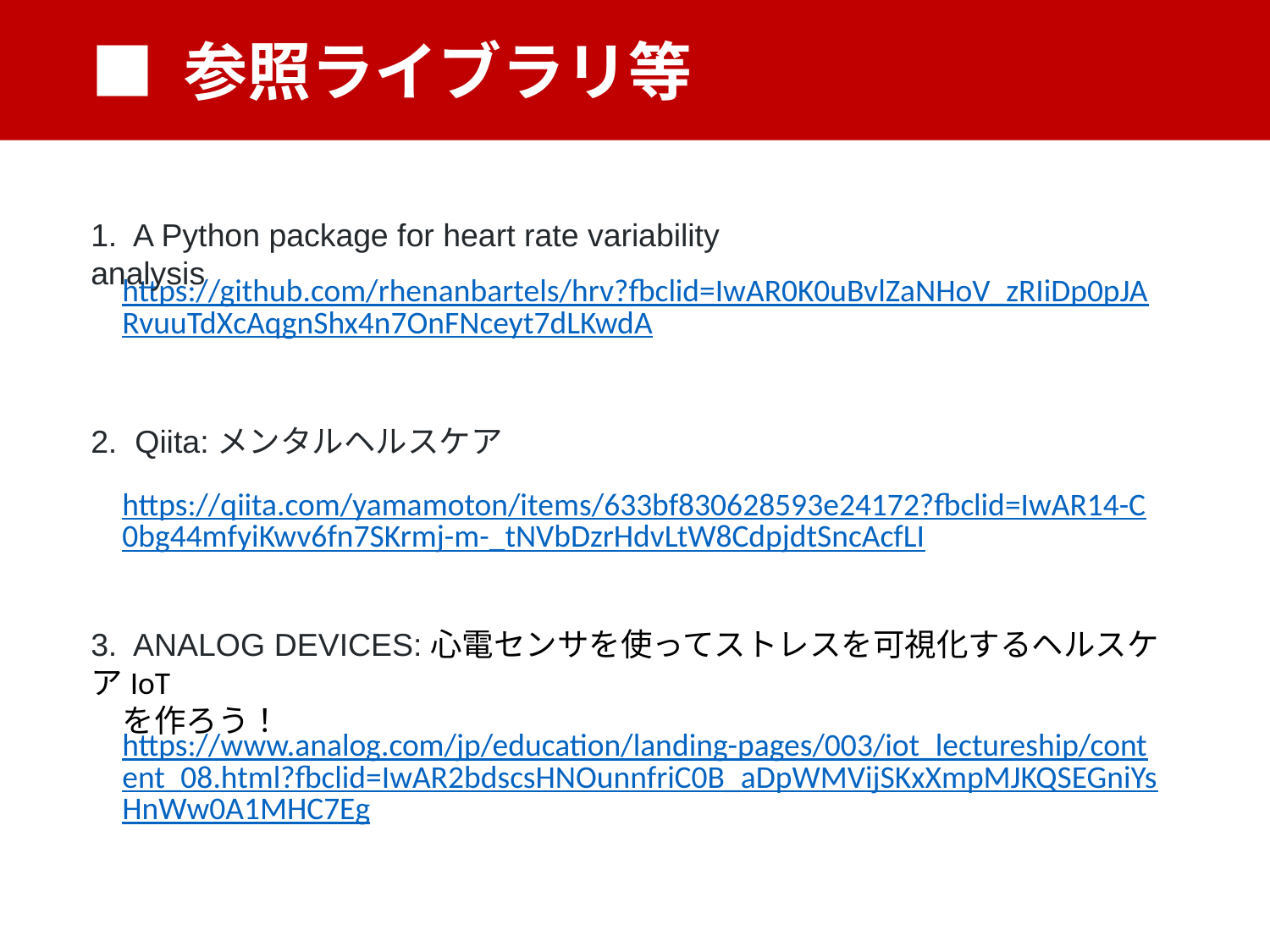

# ■ 参照ライブラリ等
1.  A Python package for heart rate variability analysis
https://github.com/rhenanbartels/hrv?fbclid=IwAR0K0uBvlZaNHoV_zRIiDp0pJARvuuTdXcAqgnShx4n7OnFNceyt7dLKwdA
2.  Qiita:メンタルヘルスケア
https://qiita.com/yamamoton/items/633bf830628593e24172?fbclid=IwAR14-C0bg44mfyiKwv6fn7SKrmj-m-_tNVbDzrHdvLtW8CdpjdtSncAcfLI
3.  ANALOG DEVICES:心電センサを使ってストレスを可視化するヘルスケアIoT
　を作ろう！
https://www.analog.com/jp/education/landing-pages/003/iot_lectureship/content_08.html?fbclid=IwAR2bdscsHNOunnfriC0B_aDpWMVijSKxXmpMJKQSEGniYsHnWw0A1MHC7Eg